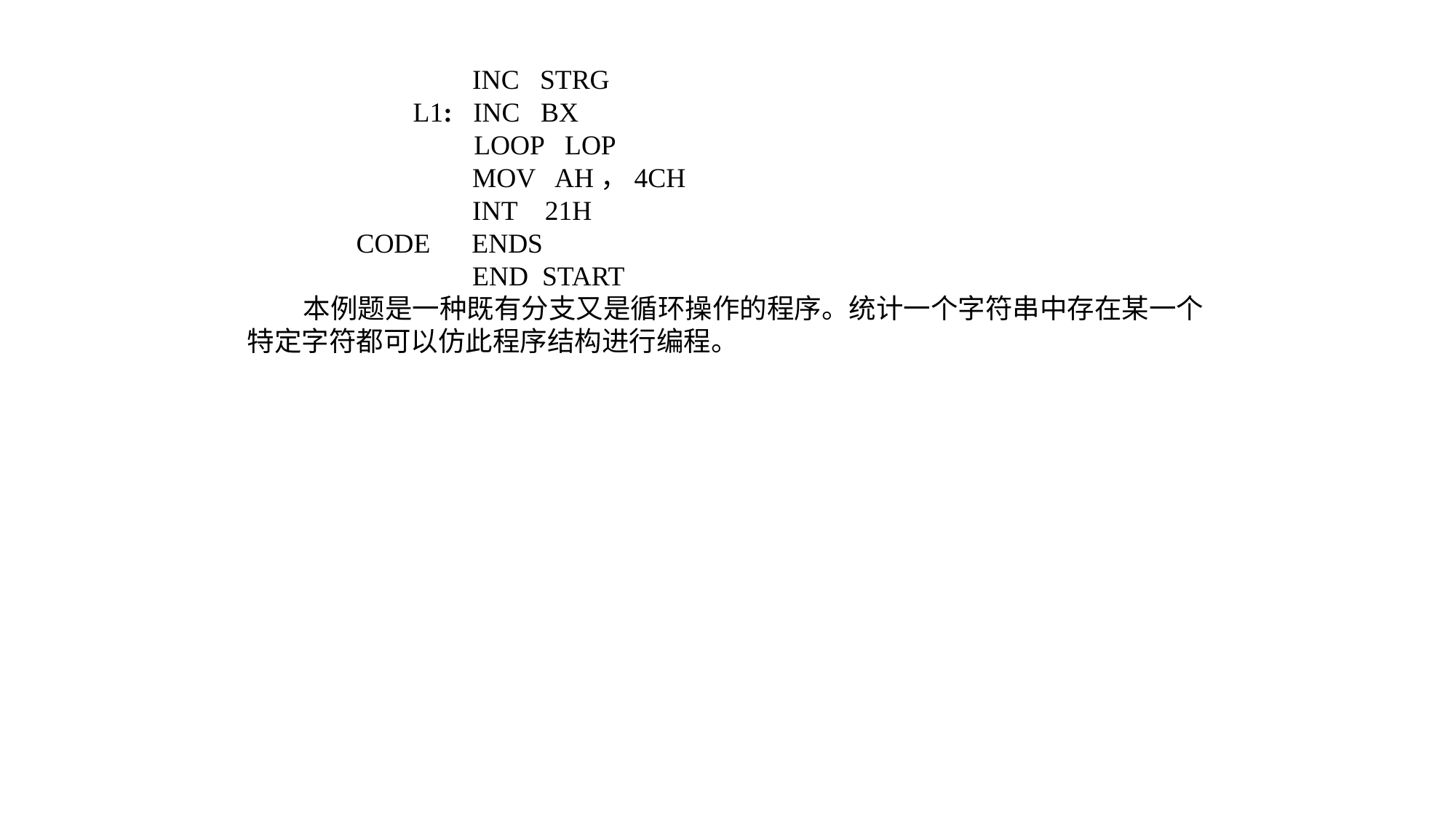

INC   STRG
                        L1:   INC   BX
 	                 LOOP   LOP
               		 MOV   AH，4CH
              		 INT    21H
        	CODE      ENDS
              		 END  START
        本例题是一种既有分支又是循环操作的程序。统计一个字符串中存在某一个特定字符都可以仿此程序结构进行编程。